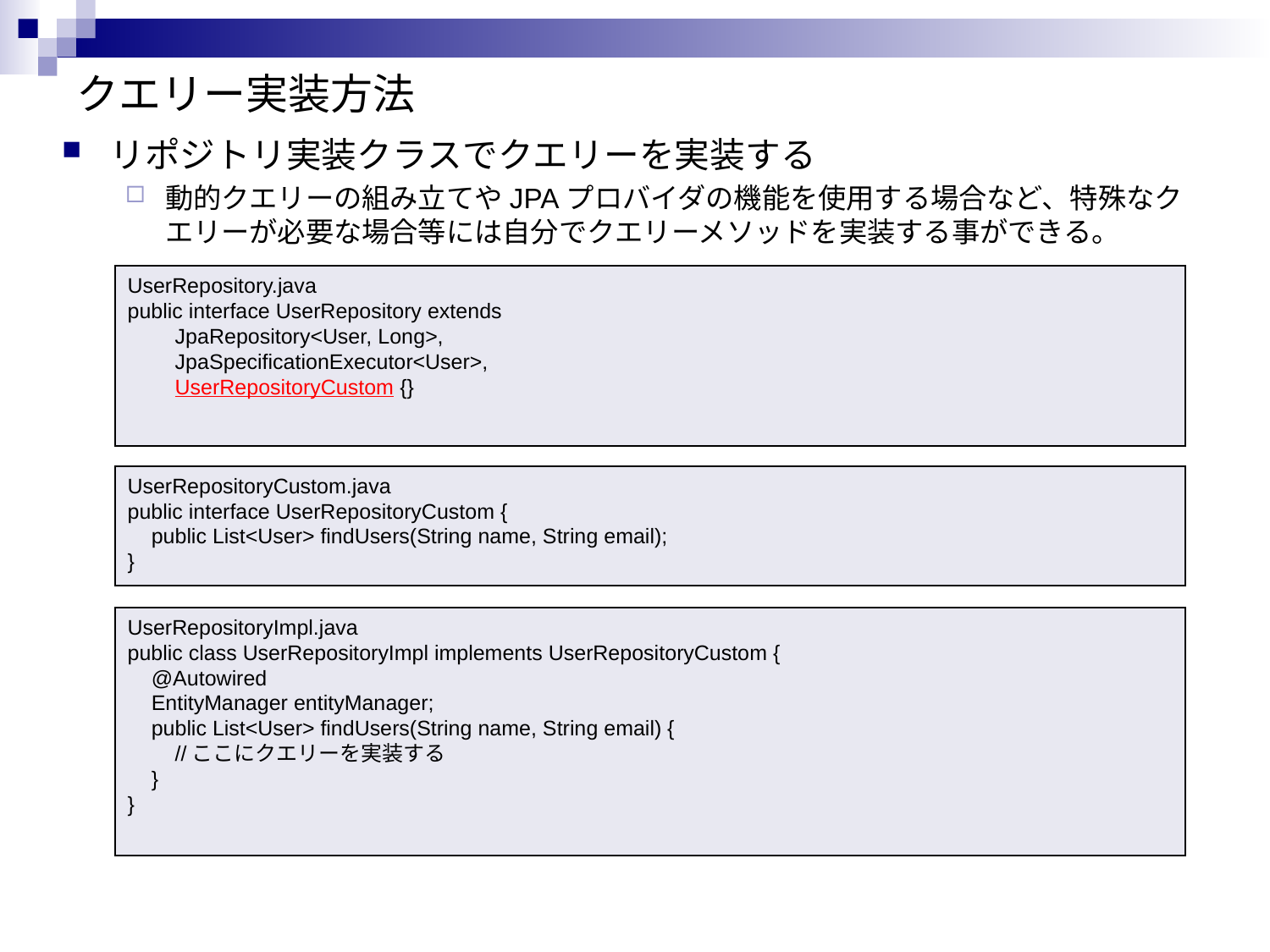

# クエリー実装方法
リポジトリ実装クラスでクエリーを実装する
動的クエリーの組み立てやJPAプロバイダの機能を使用する場合など、特殊なクエリーが必要な場合等には自分でクエリーメソッドを実装する事ができる。

UserRepository.java
public interface UserRepository extends
        JpaRepository<User, Long>,
        JpaSpecificationExecutor<User>,
        UserRepositoryCustom {}
UserRepositoryCustom.java
public interface UserRepositoryCustom {
    public List<User> findUsers(String name, String email);
}
UserRepositoryImpl.java
public class UserRepositoryImpl implements UserRepositoryCustom {
    @Autowired
    EntityManager entityManager;
    public List<User> findUsers(String name, String email) {
        //ここにクエリーを実装する
    }
}